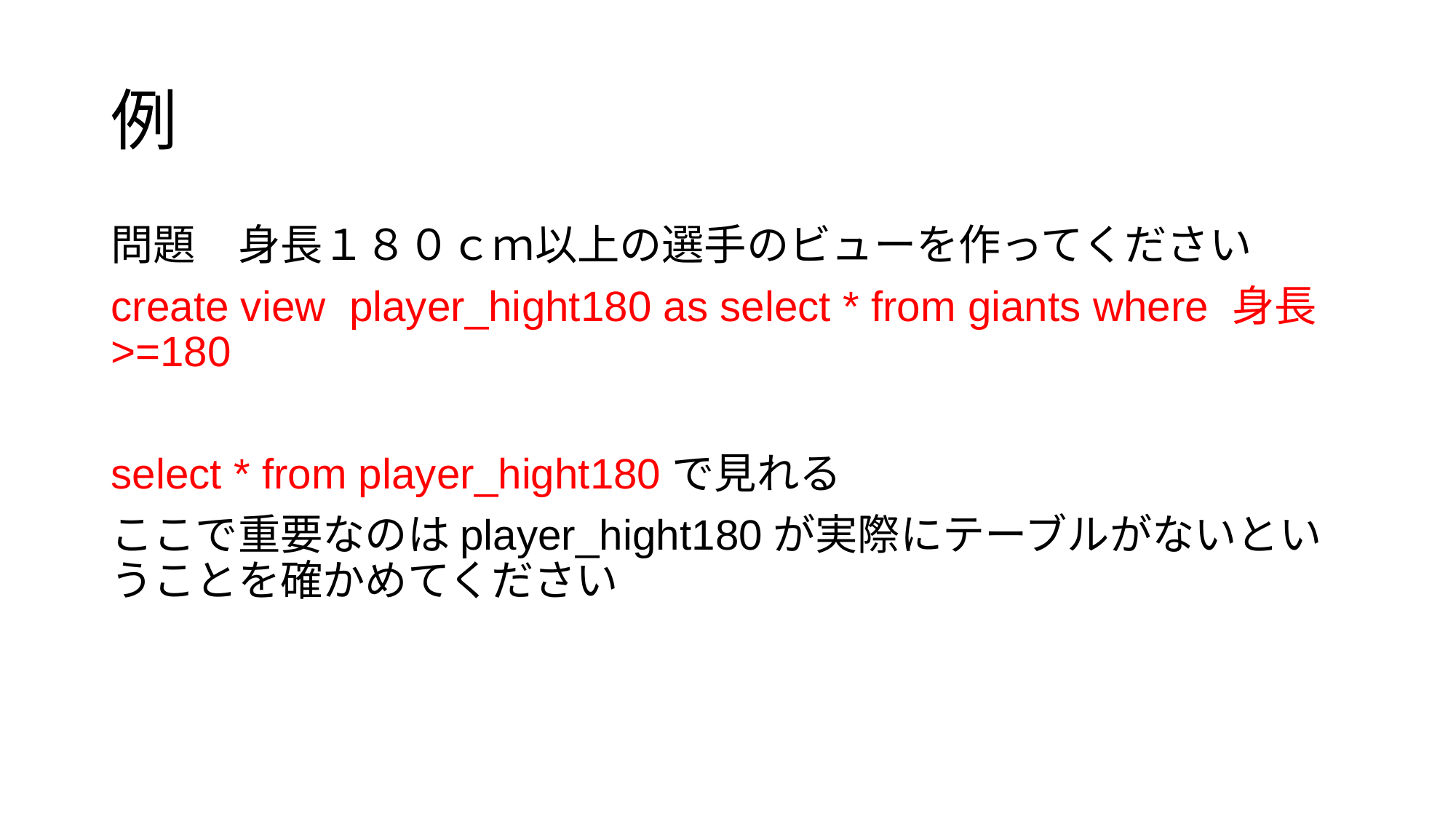

# 例
問題　身長１８０ｃｍ以上の選手のビューを作ってください
create view  player_hight180 as select * from giants where 身長>=180

select * from player_hight180で見れる
ここで重要なのはplayer_hight180が実際にテーブルがないということを確かめてください